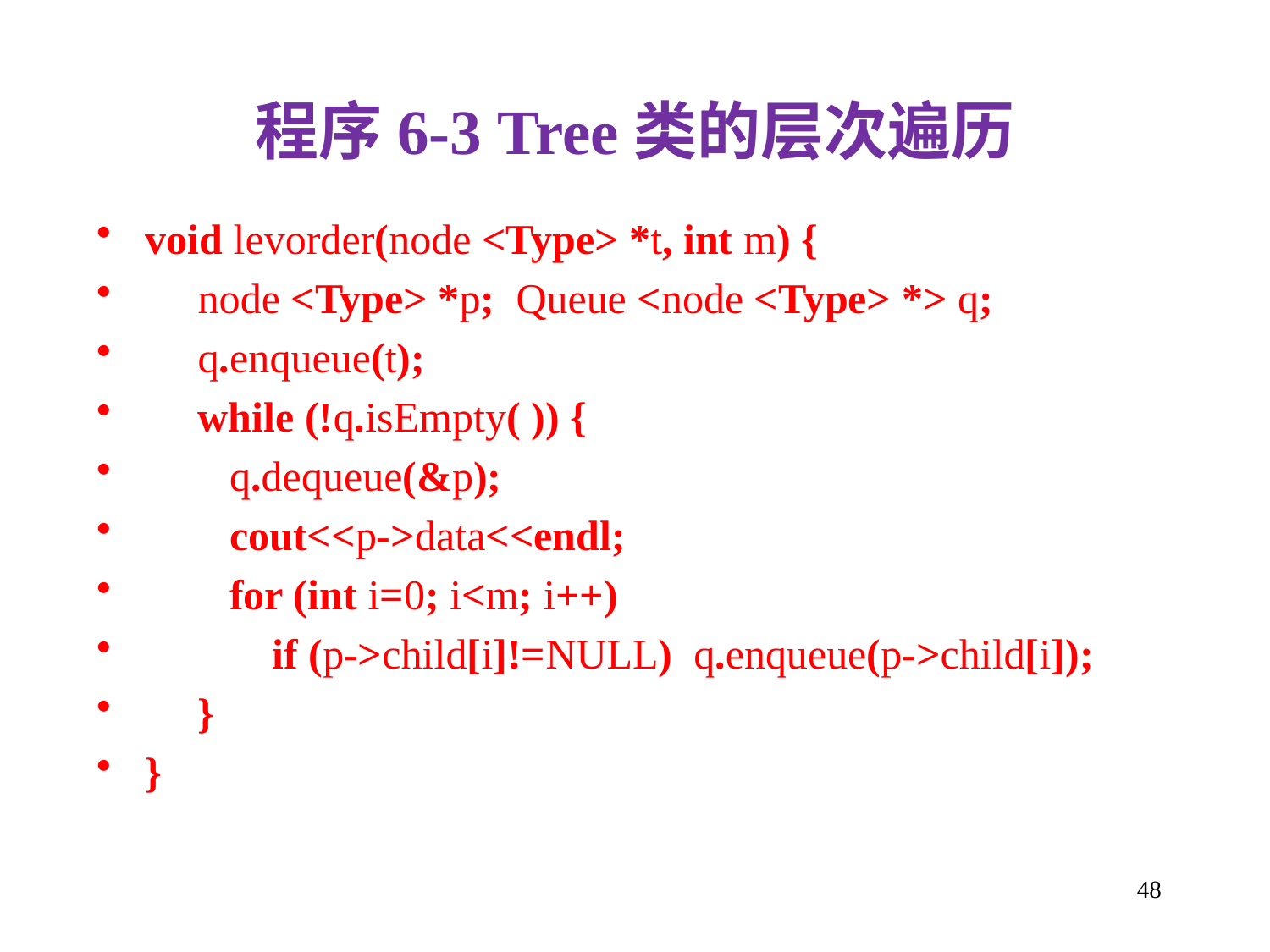

程序6-3 Tree类的层次遍历
void levorder(node <Type> *t, int m) {
     node <Type> *p;  Queue <node <Type> *> q;
     q.enqueue(t);
     while (!q.isEmpty( )) {
        q.dequeue(&p);
        cout<<p->data<<endl;
        for (int i=0; i<m; i++)
            if (p->child[i]!=NULL)  q.enqueue(p->child[i]);
     }
}

48